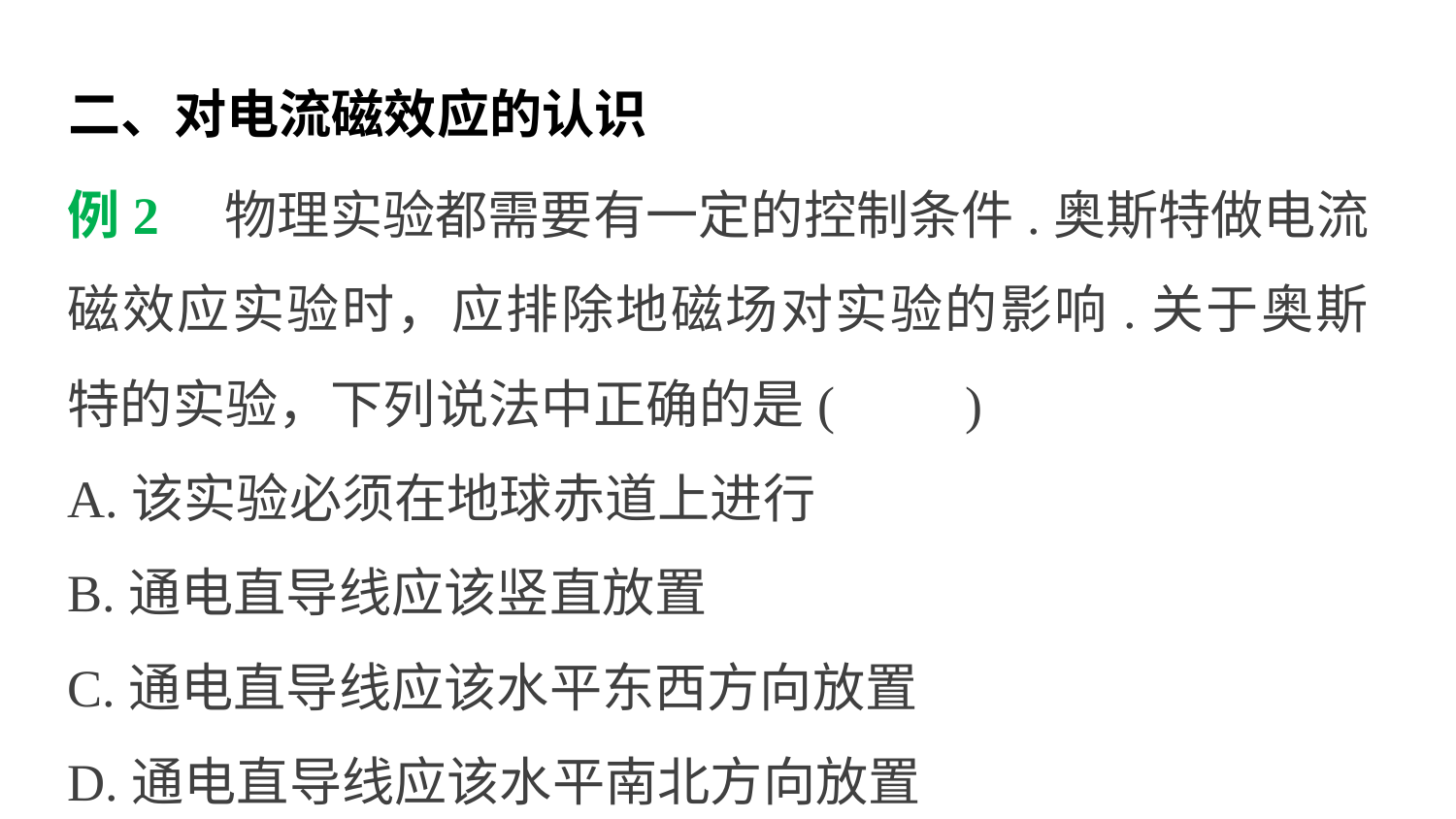

二、对电流磁效应的认识
例2　物理实验都需要有一定的控制条件.奥斯特做电流磁效应实验时，应排除地磁场对实验的影响.关于奥斯特的实验，下列说法中正确的是(　　)
A.该实验必须在地球赤道上进行
B.通电直导线应该竖直放置
C.通电直导线应该水平东西方向放置
D.通电直导线应该水平南北方向放置